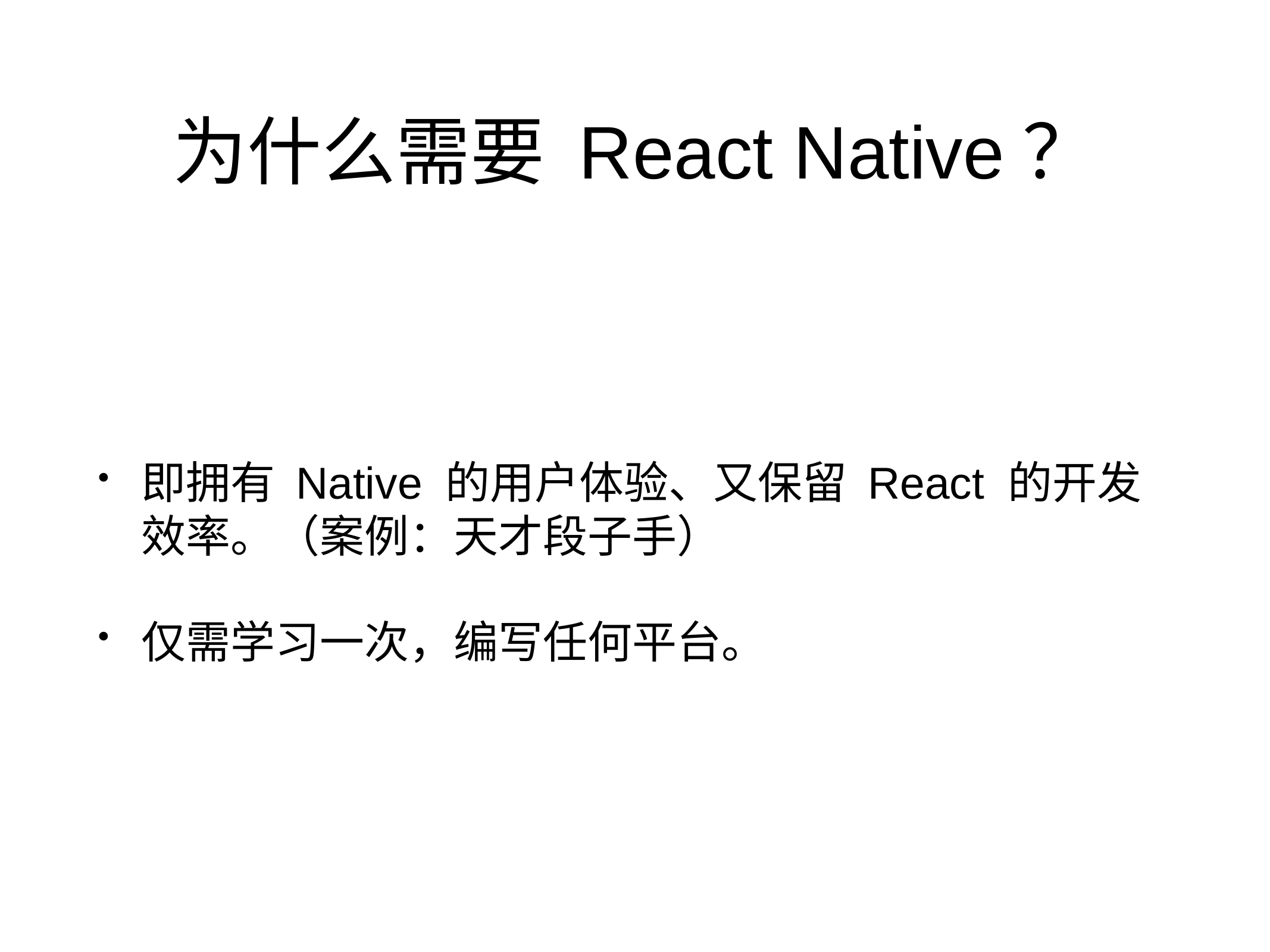

# 为什么需要 React Native？
即拥有 Native 的用户体验、又保留 React 的开发效率。（案例：天才段子手）
仅需学习一次，编写任何平台。